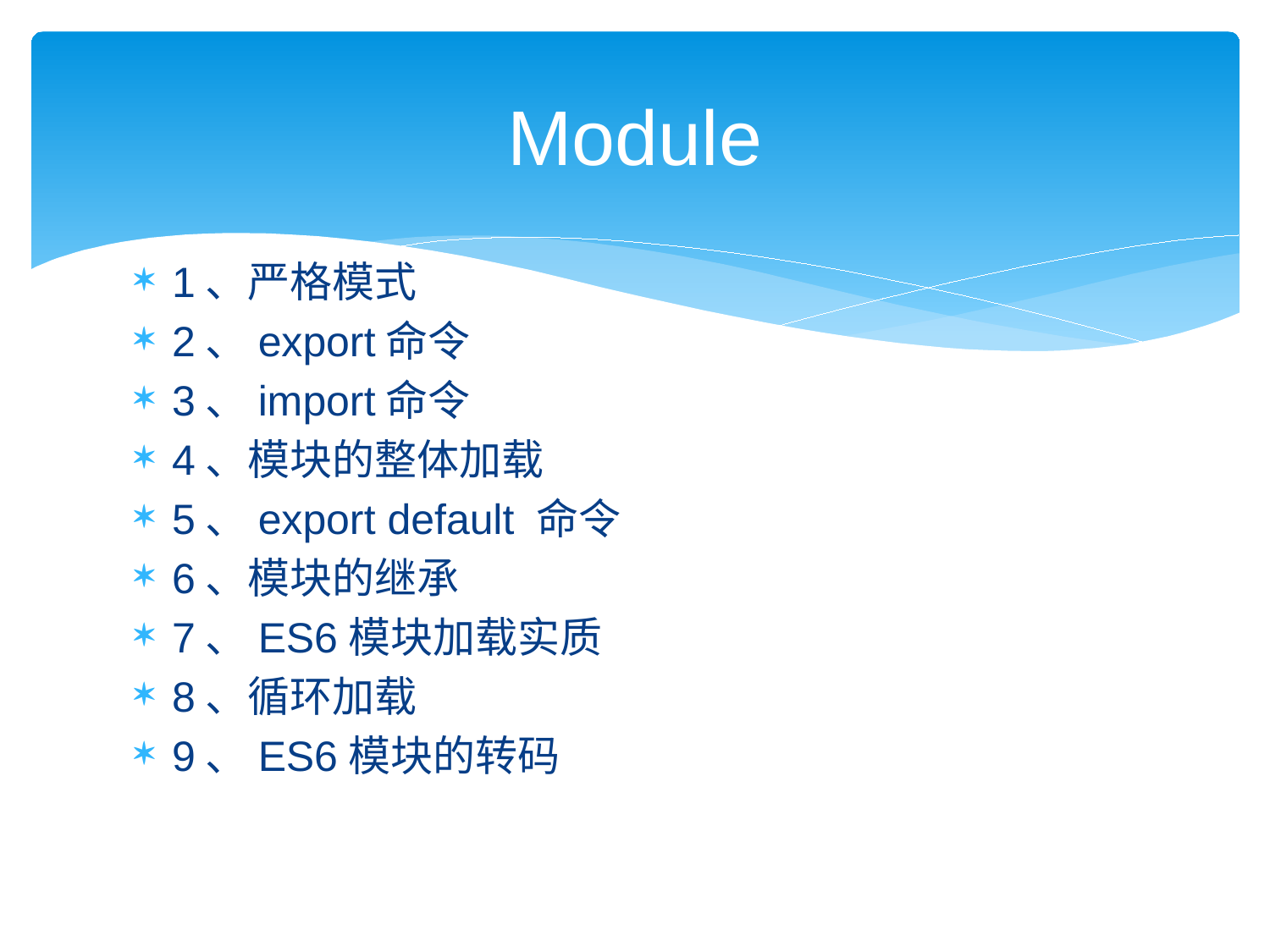

# Module
1、严格模式
2、export命令
3、import命令
4、模块的整体加载
5、export default 命令
6、模块的继承
7、ES6模块加载实质
8、循环加载
9、ES6模块的转码